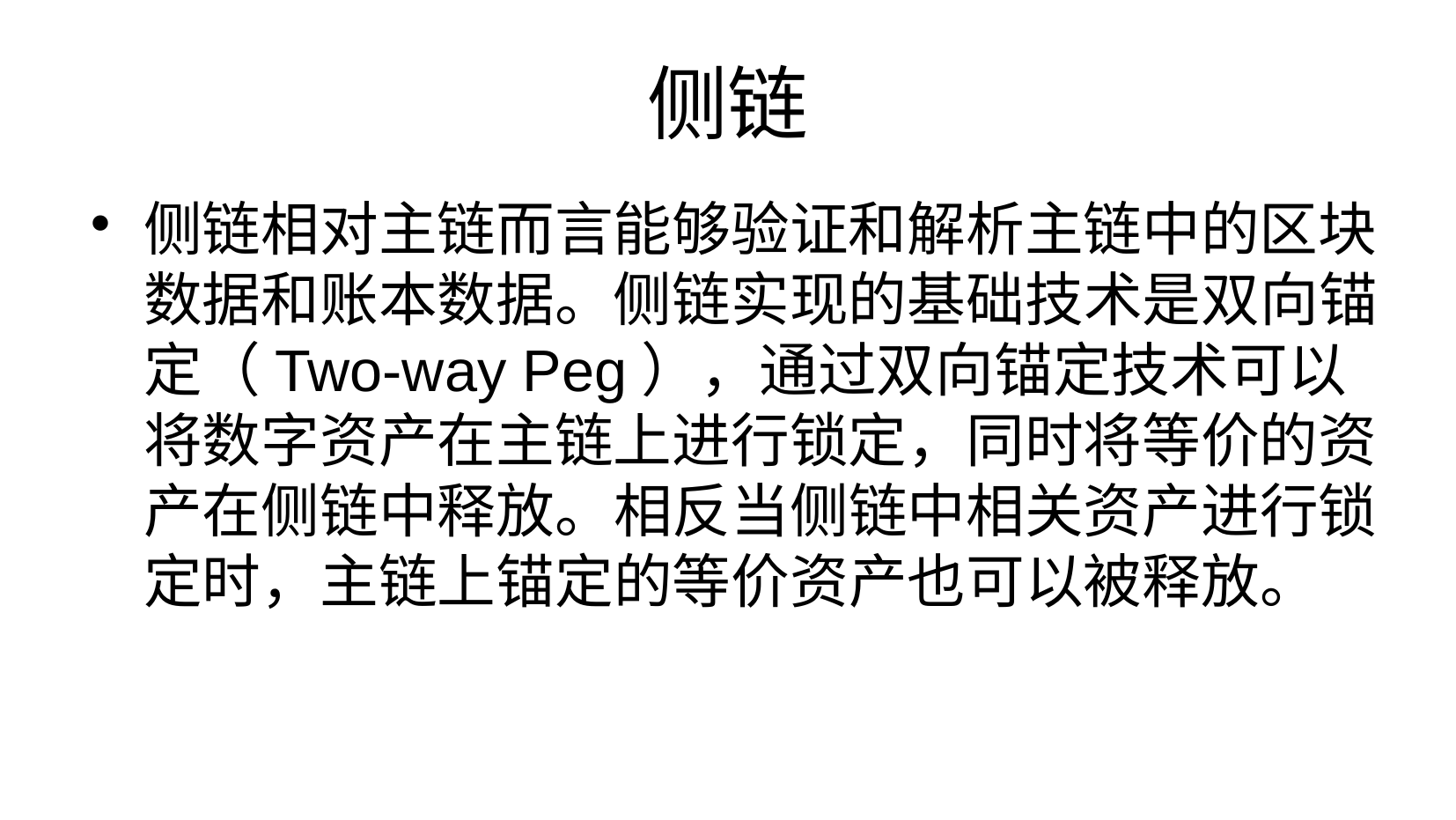

侧链
侧链相对主链而言能够验证和解析主链中的区块数据和账本数据。侧链实现的基础技术是双向锚定（Two-way Peg），通过双向锚定技术可以将数字资产在主链上进行锁定，同时将等价的资产在侧链中释放。相反当侧链中相关资产进行锁定时，主链上锚定的等价资产也可以被释放。